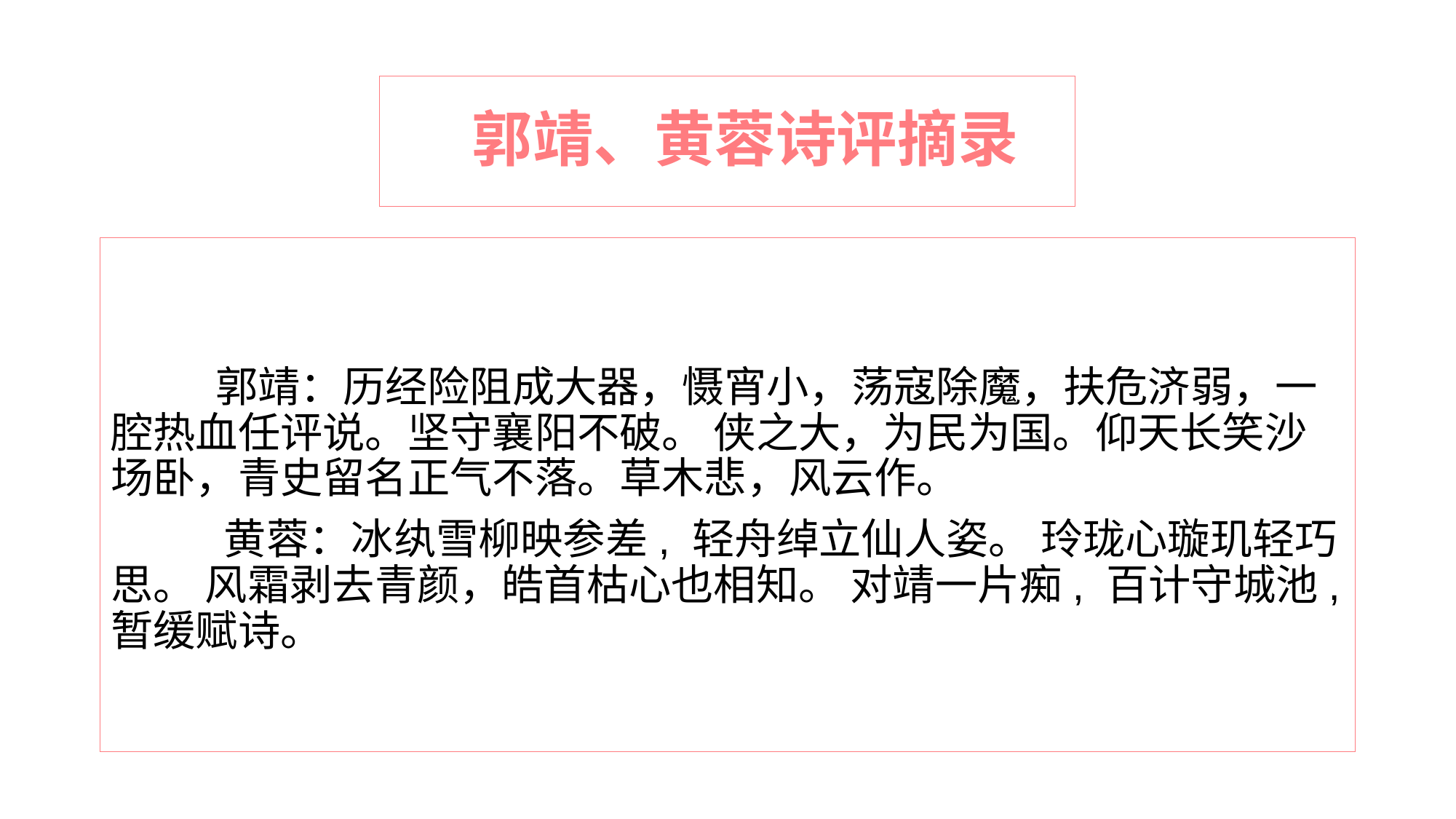

# 郭靖、黄蓉诗评摘录

          郭靖：历经险阻成大器，慑宵小，荡寇除魔，扶危济弱，一腔热血任评说。坚守襄阳不破。 侠之大，为民为国。仰天长笑沙场卧，青史留名正气不落。草木悲，风云作。
　　   黄蓉：冰纨雪柳映参差, 轻舟绰立仙人姿。 玲珑心璇玑轻巧思。 风霜剥去青颜，皓首枯心也相知。 对靖一片痴, 百计守城池, 暂缓赋诗。